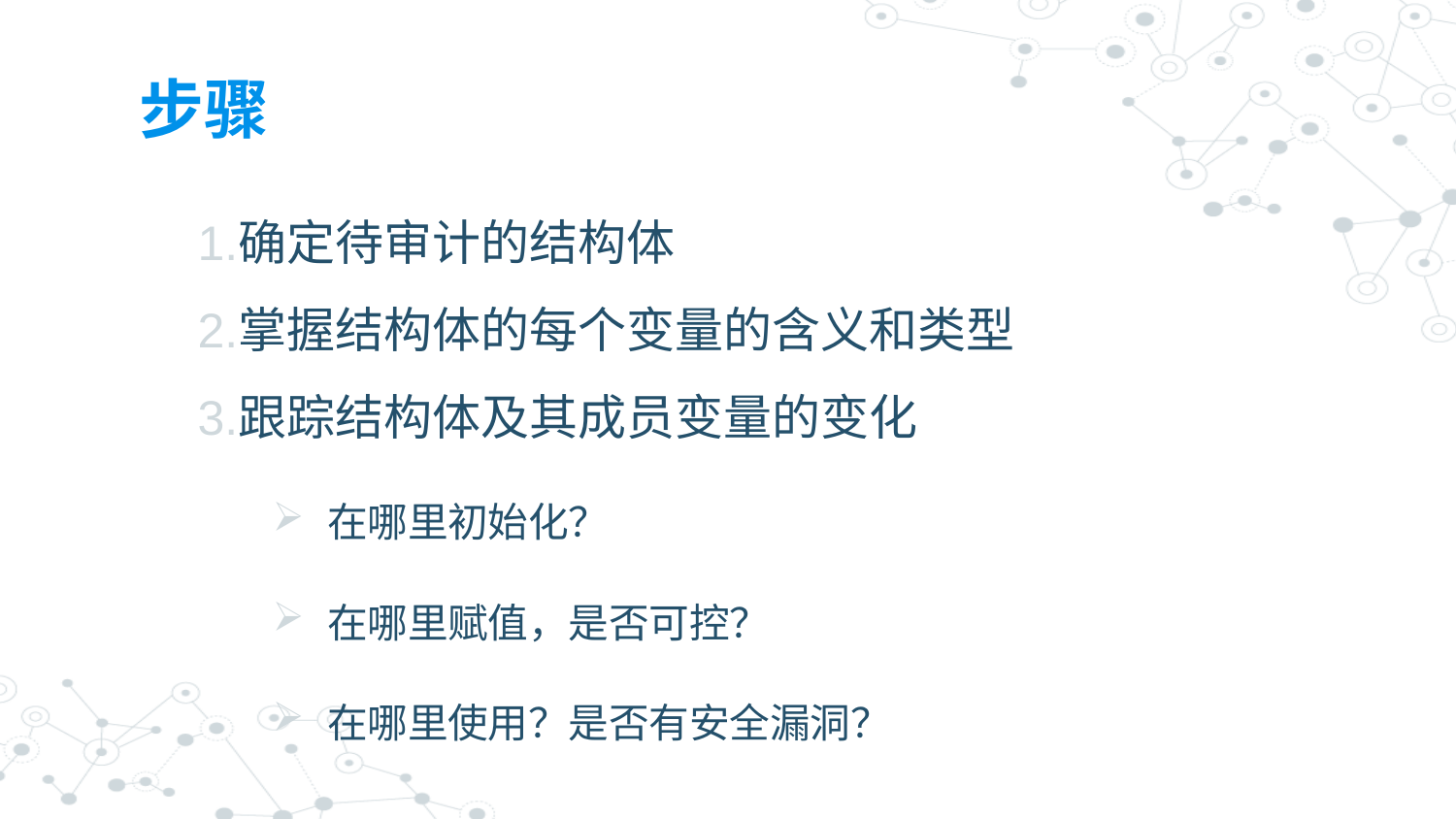

# 步骤
确定待审计的结构体
掌握结构体的每个变量的含义和类型
跟踪结构体及其成员变量的变化
在哪里初始化？
在哪里赋值，是否可控？
在哪里使用？是否有安全漏洞？